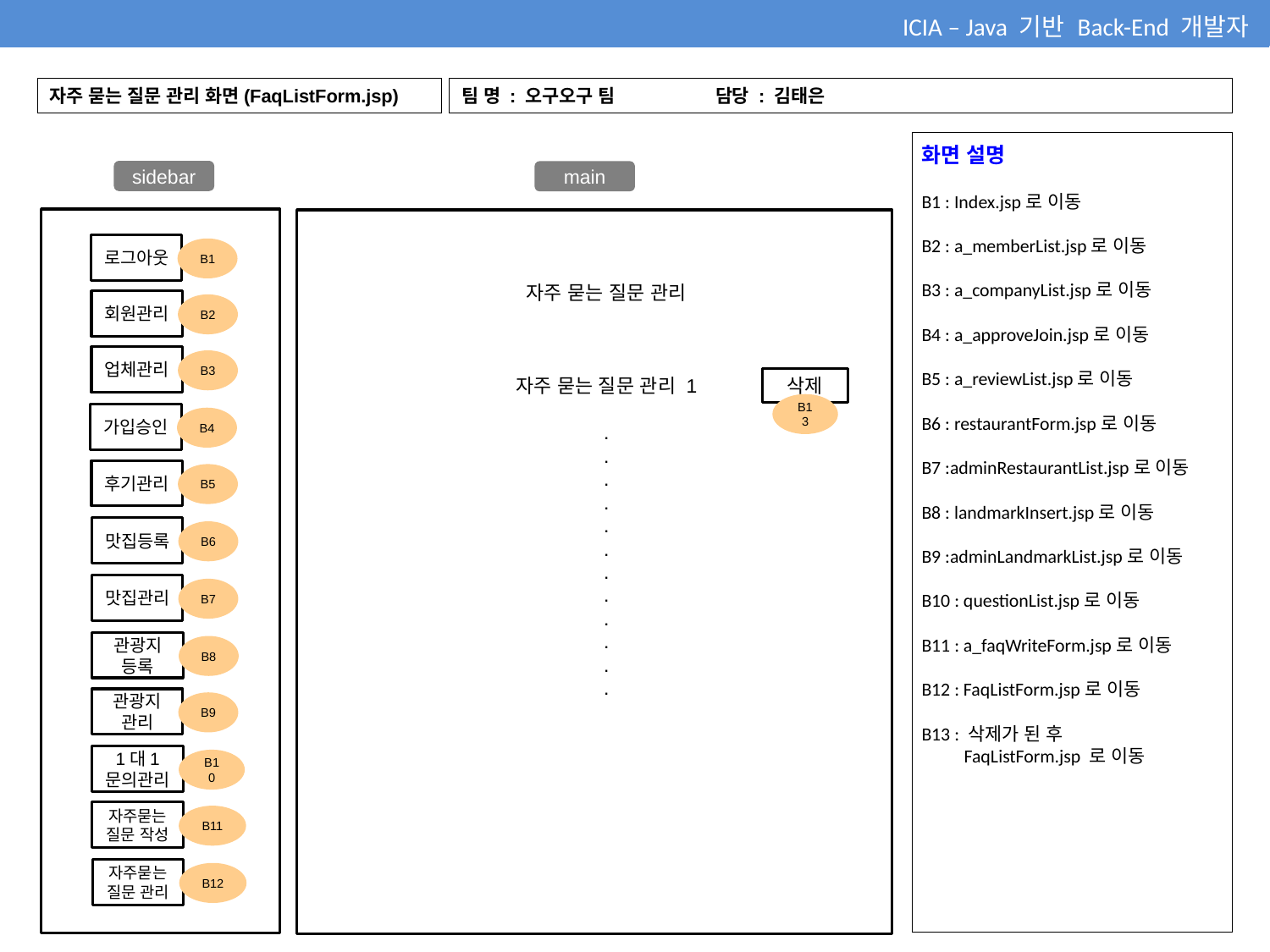

ICIA – Java 기반 Back-End 개발자
자주 묻는 질문 관리 화면(FaqListForm.jsp)
팀 명 : 오구오구 팀 	담당 : 김태은
화면 설명

B1 : Index.jsp로 이동

B2 : a_memberList.jsp로 이동

B3 : a_companyList.jsp로 이동

B4 : a_approveJoin.jsp로 이동

B5 : a_reviewList.jsp로 이동

B6 : restaurantForm.jsp로 이동

B7 :adminRestaurantList.jsp로 이동

B8 : landmarkInsert.jsp로 이동

B9 :adminLandmarkList.jsp로 이동

B10 : questionList.jsp로 이동

B11 : a_faqWriteForm.jsp로 이동

B12 : FaqListForm.jsp로 이동

B13 : 삭제가 된 후
          FaqListForm.jsp 로 이동

sidebar
main

로그아웃
B1
자주 묻는 질문 관리

자주 묻는 질문 관리 1

.
.
.
.
.
.
.
.
.
.
.
.

회원관리
B2
업체관리
B3
삭제
B13
가입승인
B4
후기관리
B5
맛집등록
B6
맛집관리
B7
관광지
등록
B8
관광지 관리
B9
1대1
문의관리
B10
자주묻는질문 작성
B11
자주묻는질문 관리
B12